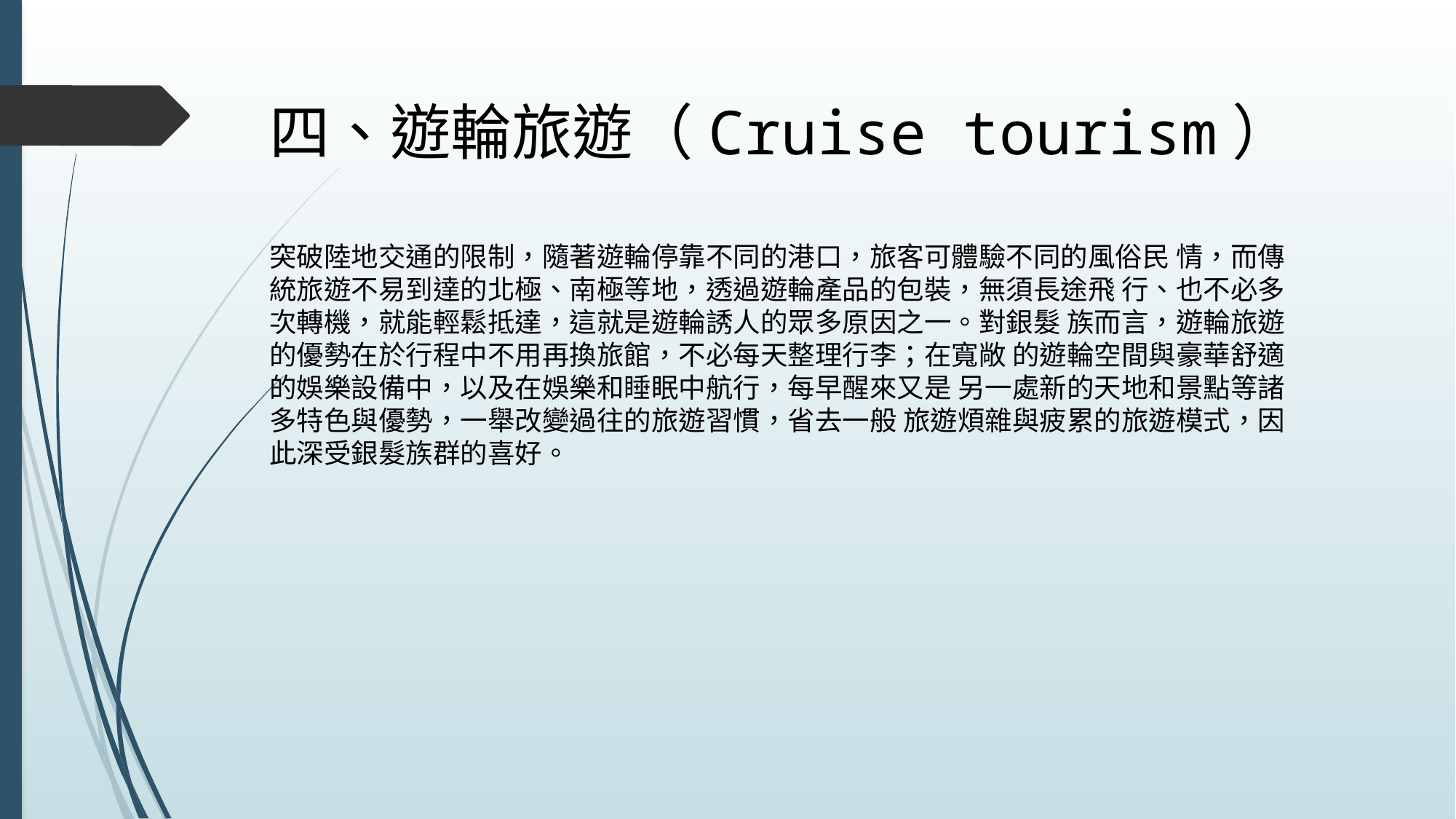

四、遊輪旅遊（Cruise tourism）

突破陸地交通的限制，隨著遊輪停靠不同的港口，旅客可體驗不同的風俗民 情，而傳統旅遊不易到達的北極、南極等地，透過遊輪產品的包裝，無須長途飛 行、也不必多次轉機，就能輕鬆抵達，這就是遊輪誘人的眾多原因之一。對銀髮 族而言，遊輪旅遊的優勢在於行程中不用再換旅館，不必每天整理行李；在寬敞 的遊輪空間與豪華舒適的娛樂設備中，以及在娛樂和睡眠中航行，每早醒來又是 另一處新的天地和景點等諸多特色與優勢，一舉改變過往的旅遊習慣，省去一般 旅遊煩雜與疲累的旅遊模式，因此深受銀髮族群的喜好。